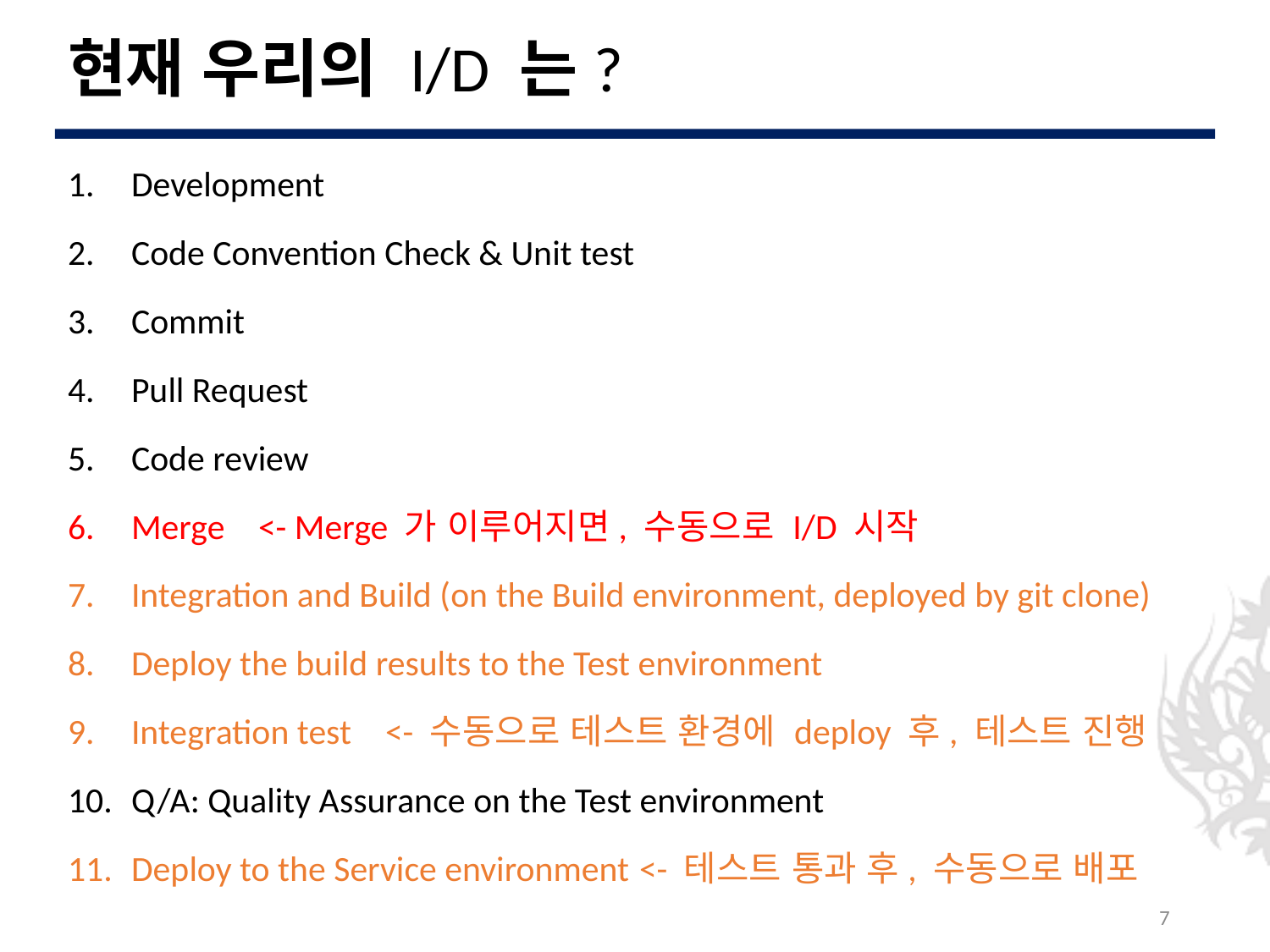

# 현재 우리의 I/D 는?
Development
Code Convention Check & Unit test
Commit
Pull Request
Code review
Merge	<- Merge 가 이루어지면, 수동으로 I/D 시작
Integration and Build (on the Build environment, deployed by git clone)
Deploy the build results to the Test environment
Integration test 	<- 수동으로 테스트 환경에 deploy 후, 테스트 진행
Q/A: Quality Assurance on the Test environment
Deploy to the Service environment	<- 테스트 통과 후, 수동으로 배포
7